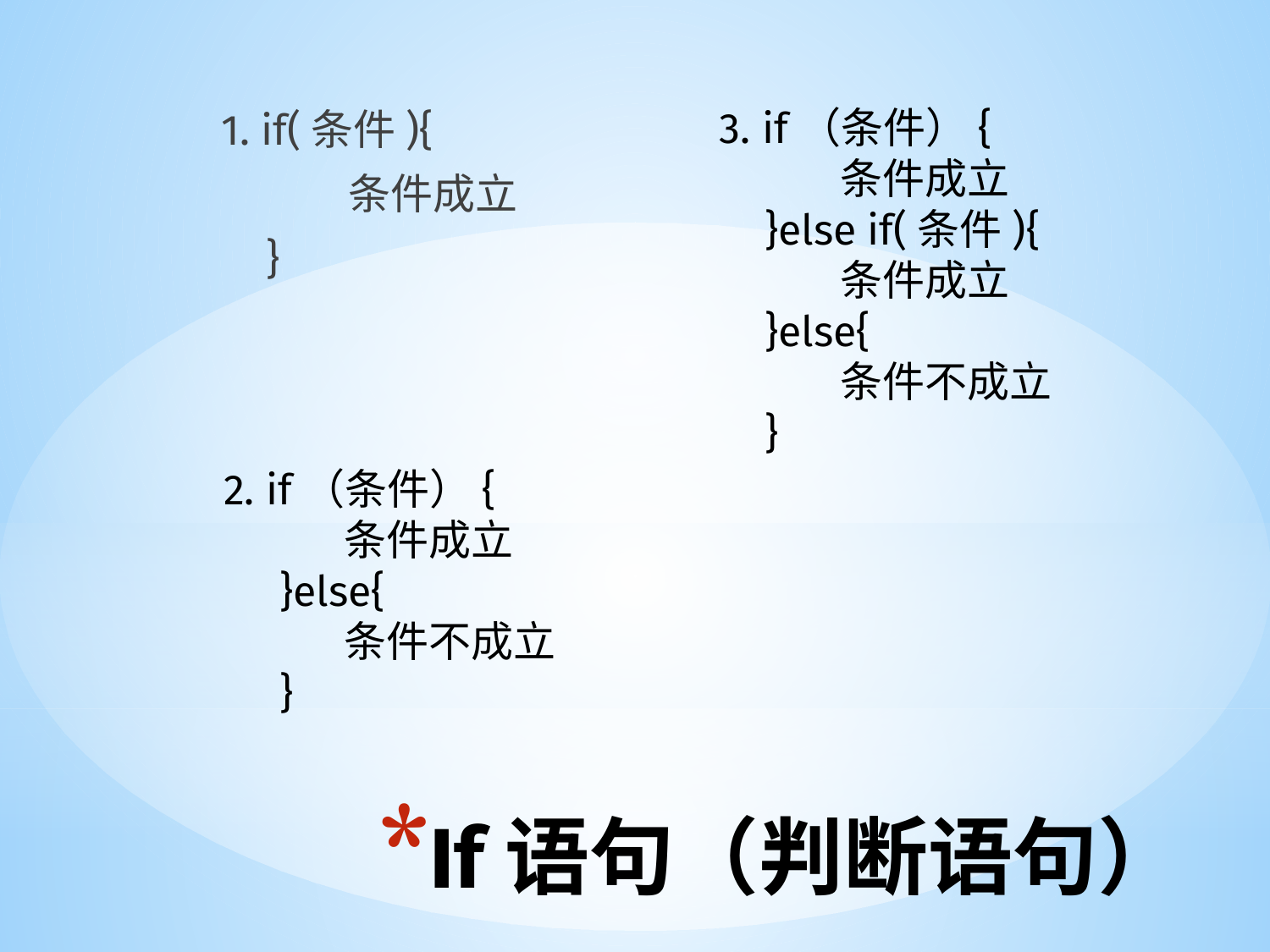

3. if（条件）{
	条件成立
    }else if(条件){
	条件成立
    }else{
	条件不成立
    }
1. if(条件){
	条件成立
    }

2. if（条件）{
	条件成立
     }else{
	条件不成立
     }
# If语句（判断语句）